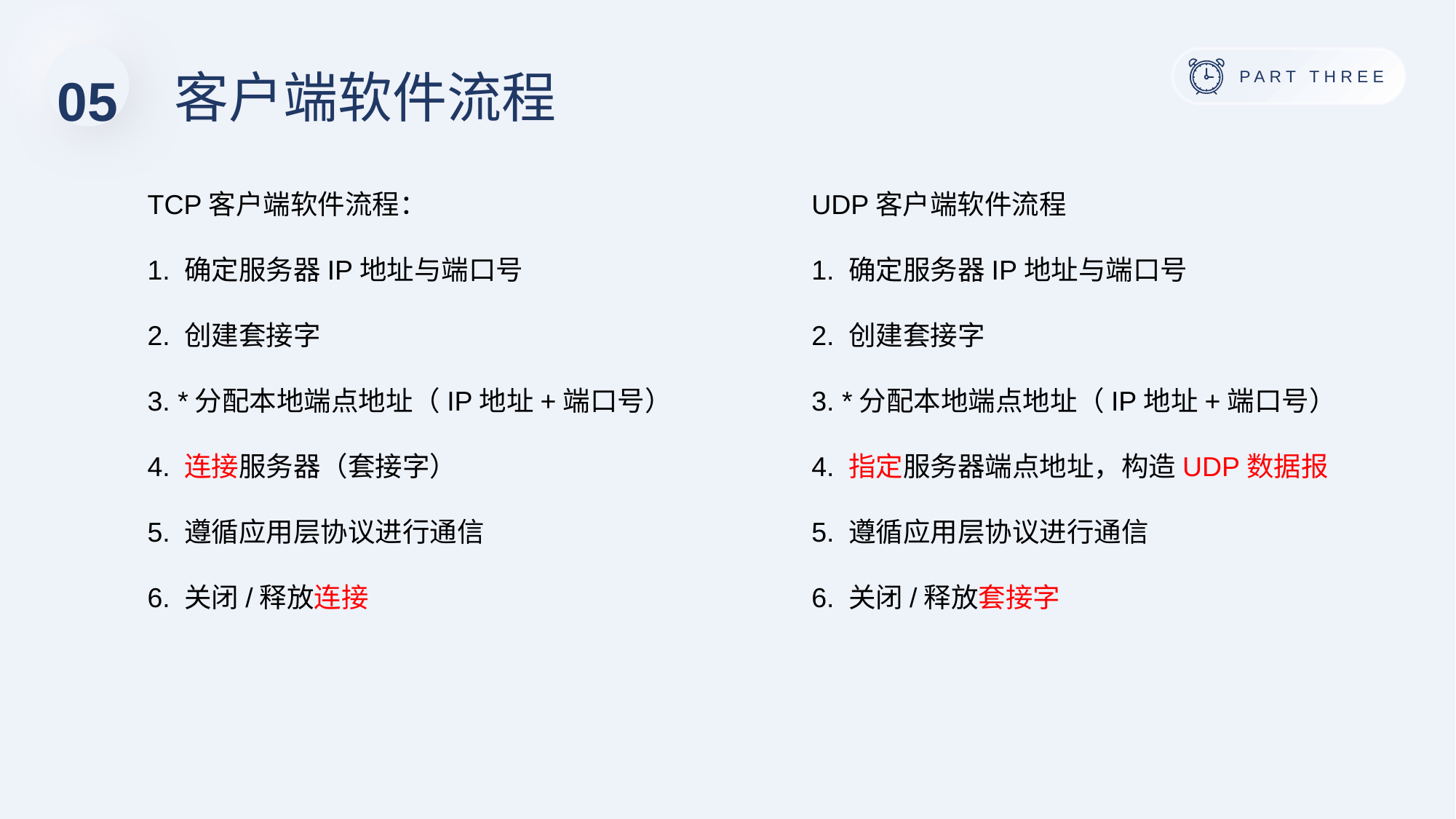

05
客户端软件流程
TCP客户端软件流程：

1. 确定服务器IP地址与端口号

2. 创建套接字

3. *分配本地端点地址（IP地址+端口号）

4. 连接服务器（套接字）

5. 遵循应用层协议进行通信

6. 关闭/释放连接
UDP客户端软件流程

1. 确定服务器IP地址与端口号

2. 创建套接字

3. *分配本地端点地址（IP地址+端口号）

4. 指定服务器端点地址，构造UDP数据报

5. 遵循应用层协议进行通信

6. 关闭/释放套接字